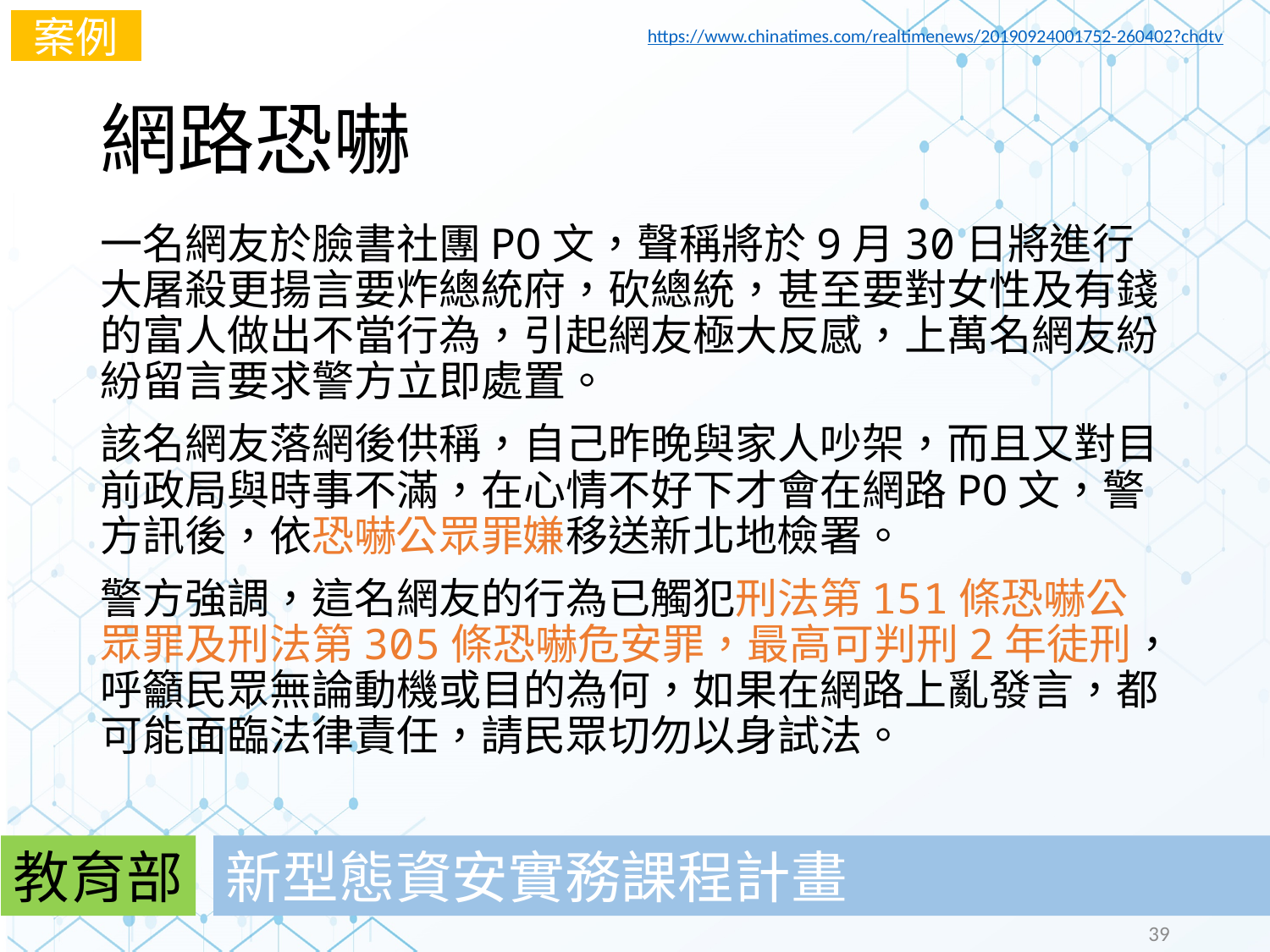

案例
https://www.chinatimes.com/realtimenews/20190924001752-260402?chdtv
# 網路恐嚇
一名網友於臉書社團PO文，聲稱將於9月30日將進行大屠殺更揚言要炸總統府，砍總統，甚至要對女性及有錢的富人做出不當行為，引起網友極大反感，上萬名網友紛紛留言要求警方立即處置。
該名網友落網後供稱，自己昨晚與家人吵架，而且又對目前政局與時事不滿，在心情不好下才會在網路PO文，警方訊後，依恐嚇公眾罪嫌移送新北地檢署。
警方強調，這名網友的行為已觸犯刑法第151條恐嚇公眾罪及刑法第305條恐嚇危安罪，最高可判刑2年徒刑，呼籲民眾無論動機或目的為何，如果在網路上亂發言，都可能面臨法律責任，請民眾切勿以身試法。
教育部
新型態資安實務課程計畫
39